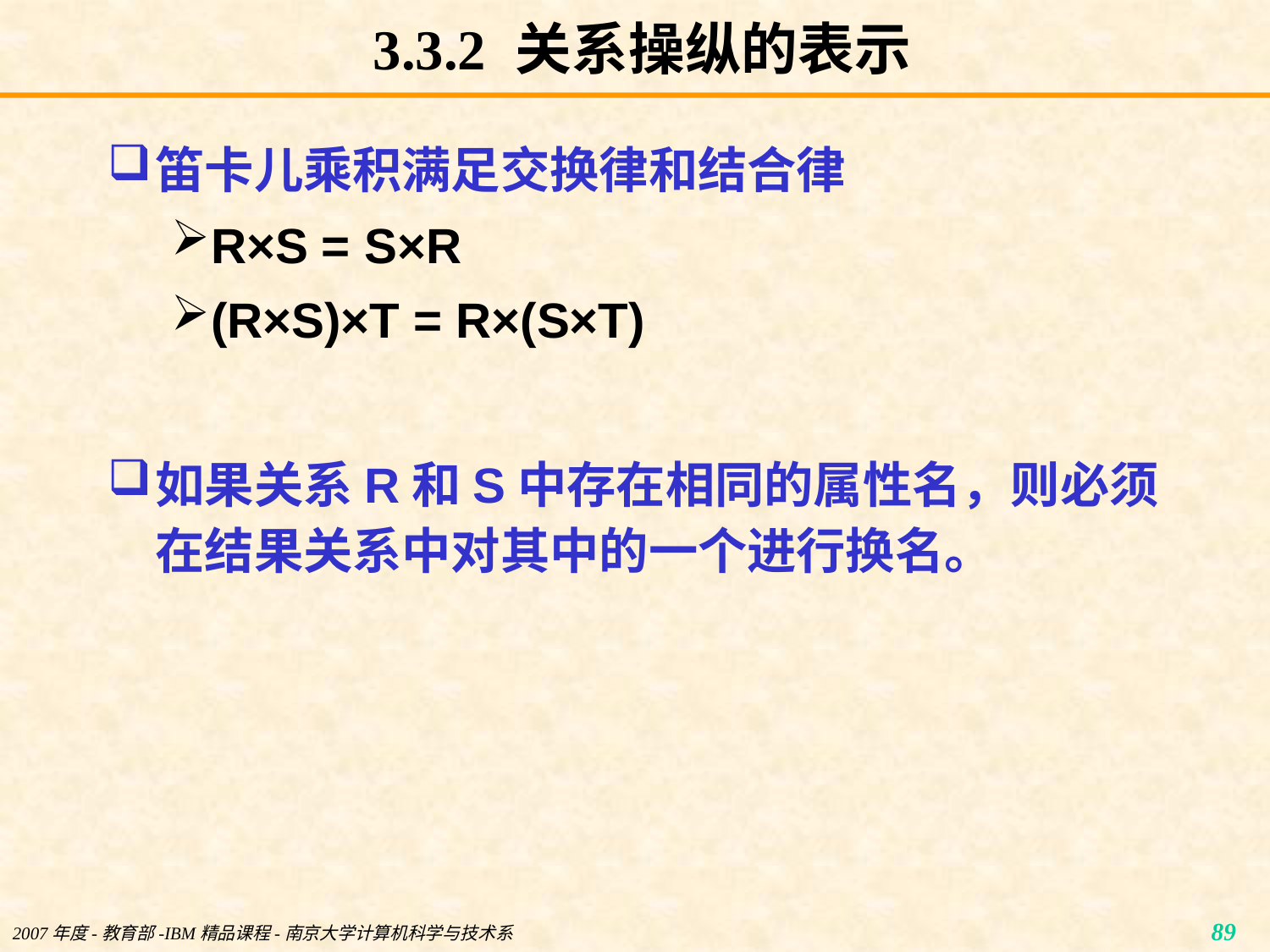

# 3.3.2 关系操纵的表示
笛卡儿乘积满足交换律和结合律
R×S = S×R
(R×S)×T = R×(S×T)

如果关系R和S中存在相同的属性名，则必须在结果关系中对其中的一个进行换名。
89
2007年度-教育部-IBM精品课程-南京大学计算机科学与技术系